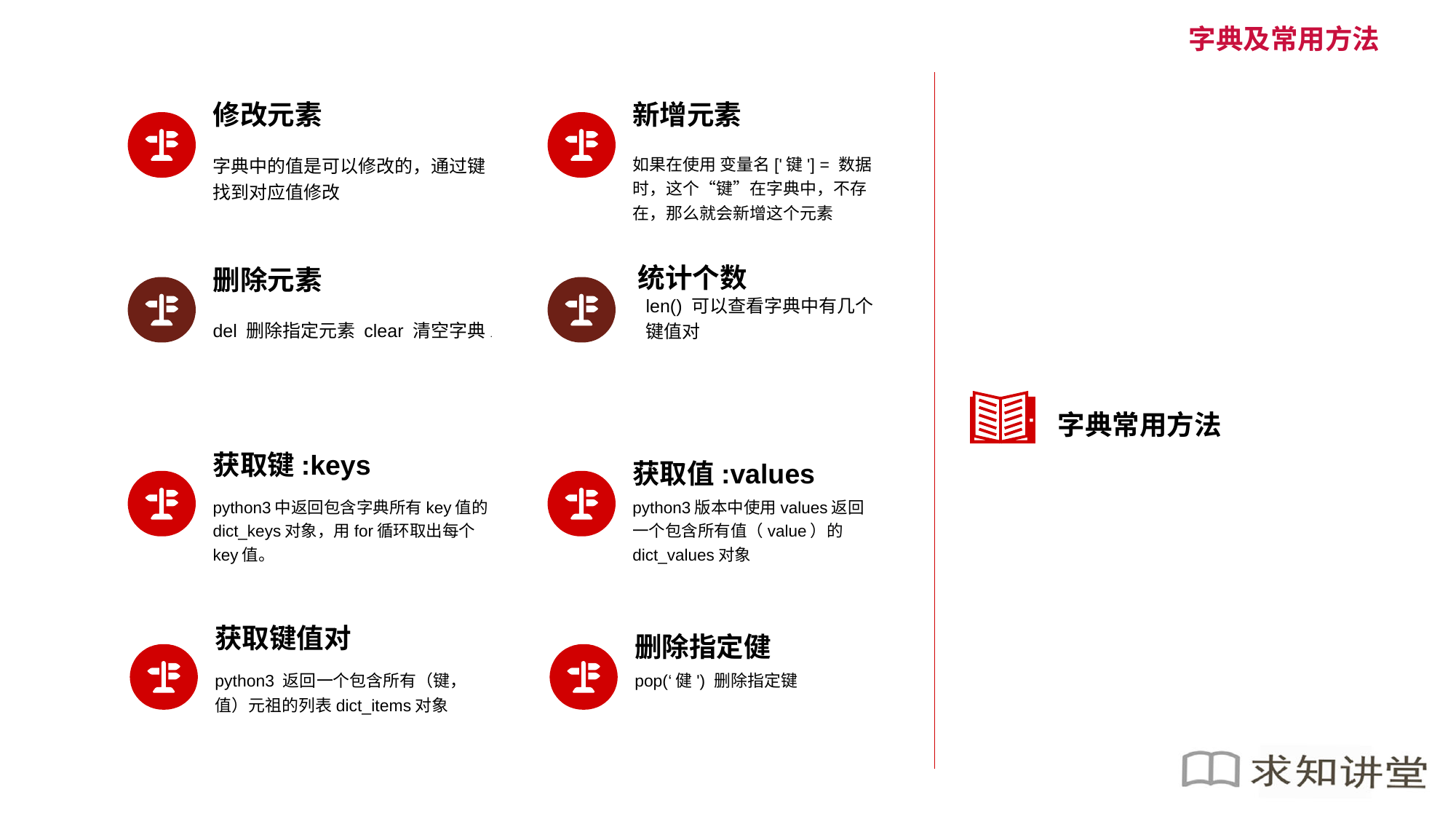

字典及常用方法
修改元素
新增元素

字典中的值是可以修改的，通过键找到对应值修改
如果在使用 变量名['键'] = 数据 时，这个“键”在字典中，不存在，那么就会新增这个元素

统计个数
删除元素

len() 可以查看字典中有几个键值对

del 删除指定元素 clear 清空字典.

字典常用方法

获取键:keys
获取值:values

python3中返回包含字典所有key值的dict_keys对象，用for循环取出每个key值。

python3版本中使用values返回一个包含所有值（value）的dict_values对象
获取键值对
删除指定健

python3 返回一个包含所有（键，值）元祖的列表dict_items对象

pop(‘健') 删除指定键